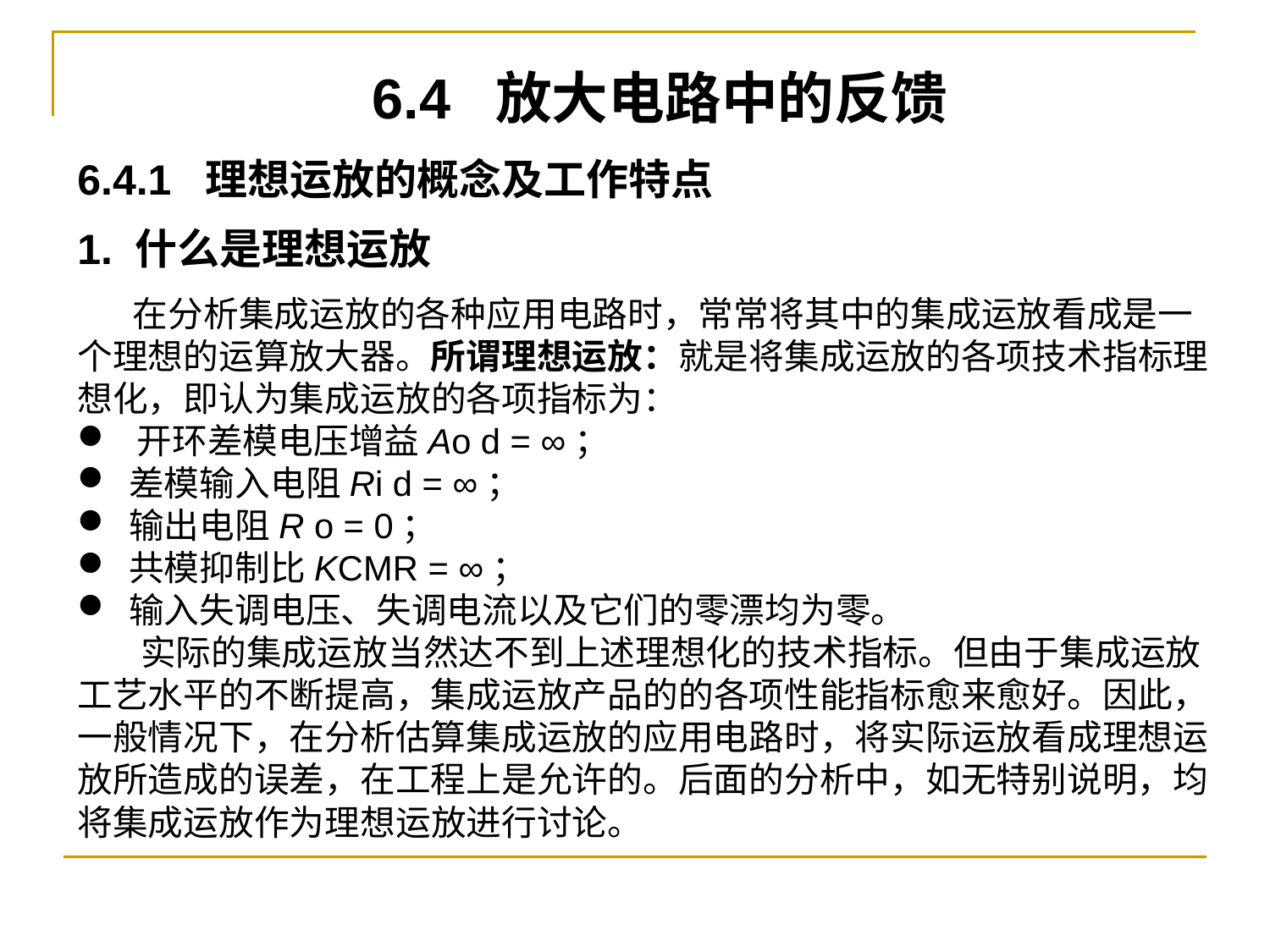

6.4  放大电路中的反馈
6.4.1  理想运放的概念及工作特点
1. 什么是理想运放
      在分析集成运放的各种应用电路时，常常将其中的集成运放看成是一个理想的运算放大器。所谓理想运放：就是将集成运放的各项技术指标理想化，即认为集成运放的各项指标为：
  开环差模电压增益Ao d = ∞；
 差模输入电阻Ri d = ∞；
 输出电阻R o = 0；
 共模抑制比KCMR = ∞；
 输入失调电压、失调电流以及它们的零漂均为零。
       实际的集成运放当然达不到上述理想化的技术指标。但由于集成运放工艺水平的不断提高，集成运放产品的的各项性能指标愈来愈好。因此，一般情况下，在分析估算集成运放的应用电路时，将实际运放看成理想运放所造成的误差，在工程上是允许的。后面的分析中，如无特别说明，均将集成运放作为理想运放进行讨论。